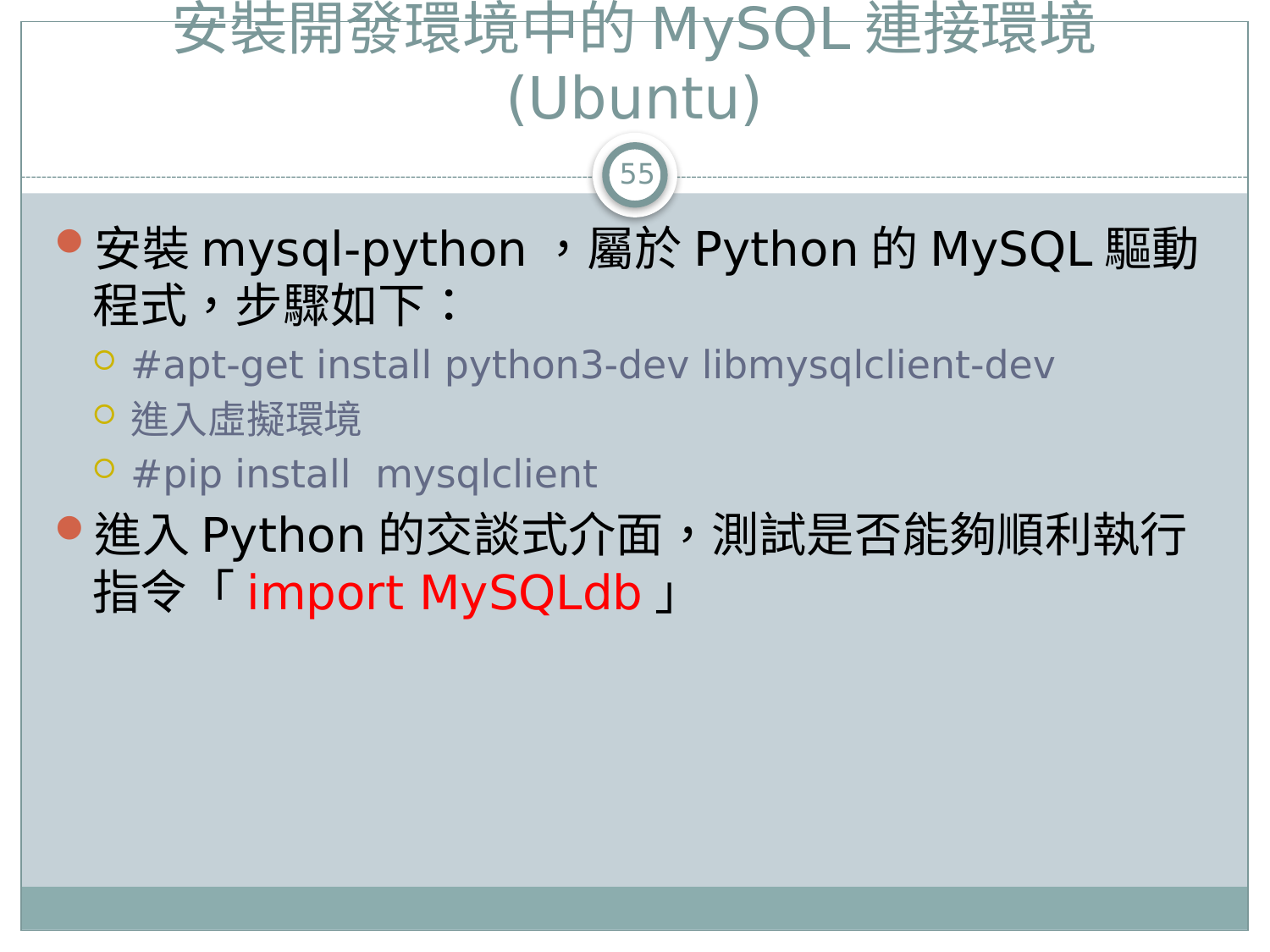

# 安裝開發環境中的MySQL連接環境 (Ubuntu)
55
安裝mysql-python，屬於Python的MySQL驅動程式，步驟如下：
#apt-get install python3-dev libmysqlclient-dev
進入虛擬環境
#pip install  mysqlclient
進入Python的交談式介面，測試是否能夠順利執行指令「import MySQLdb」